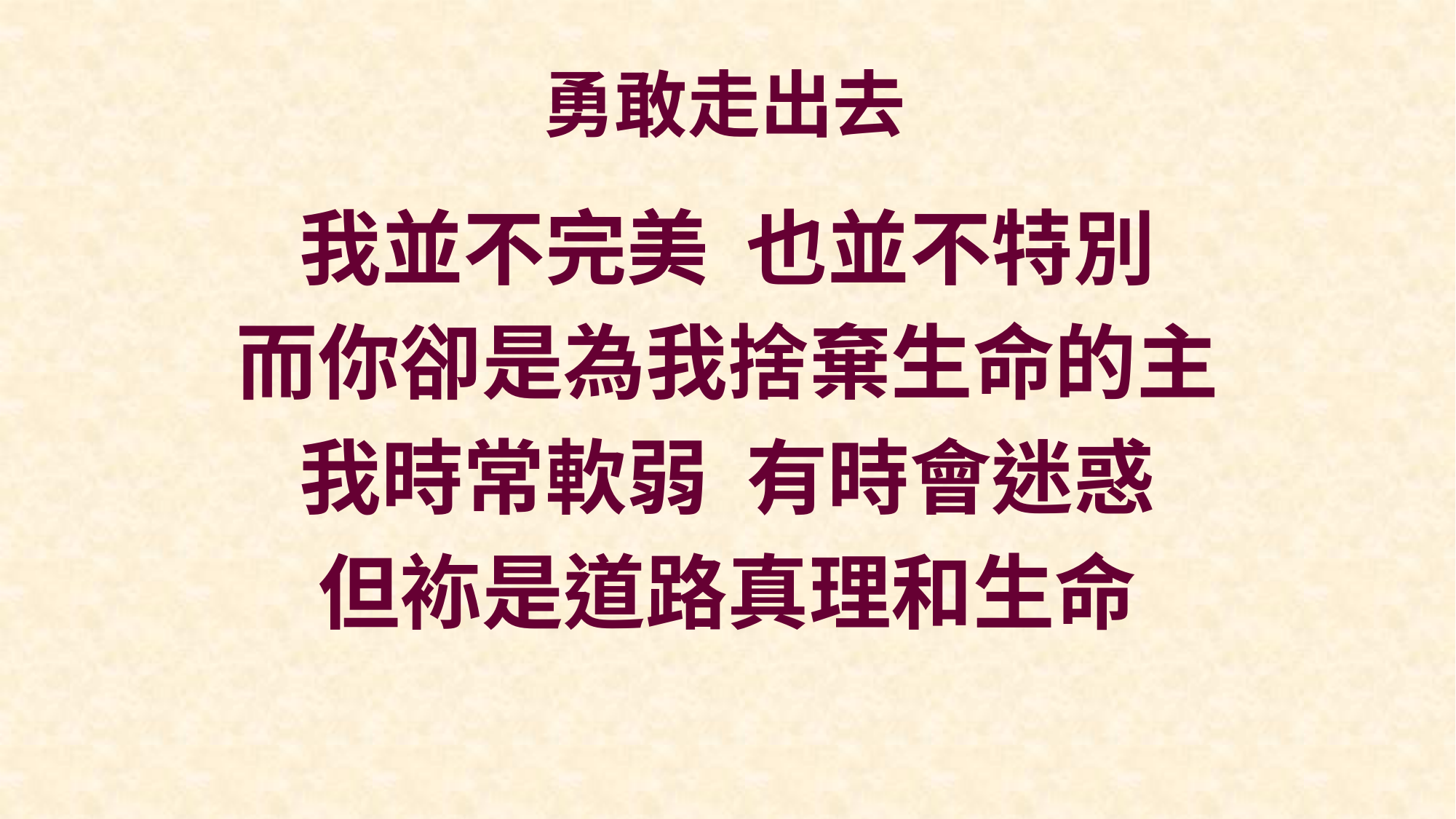

# 勇敢走出去
我並不完美  也並不特別
而你卻是為我捨棄生命的主
我時常軟弱  有時會迷惑
但袮是道路真理和生命